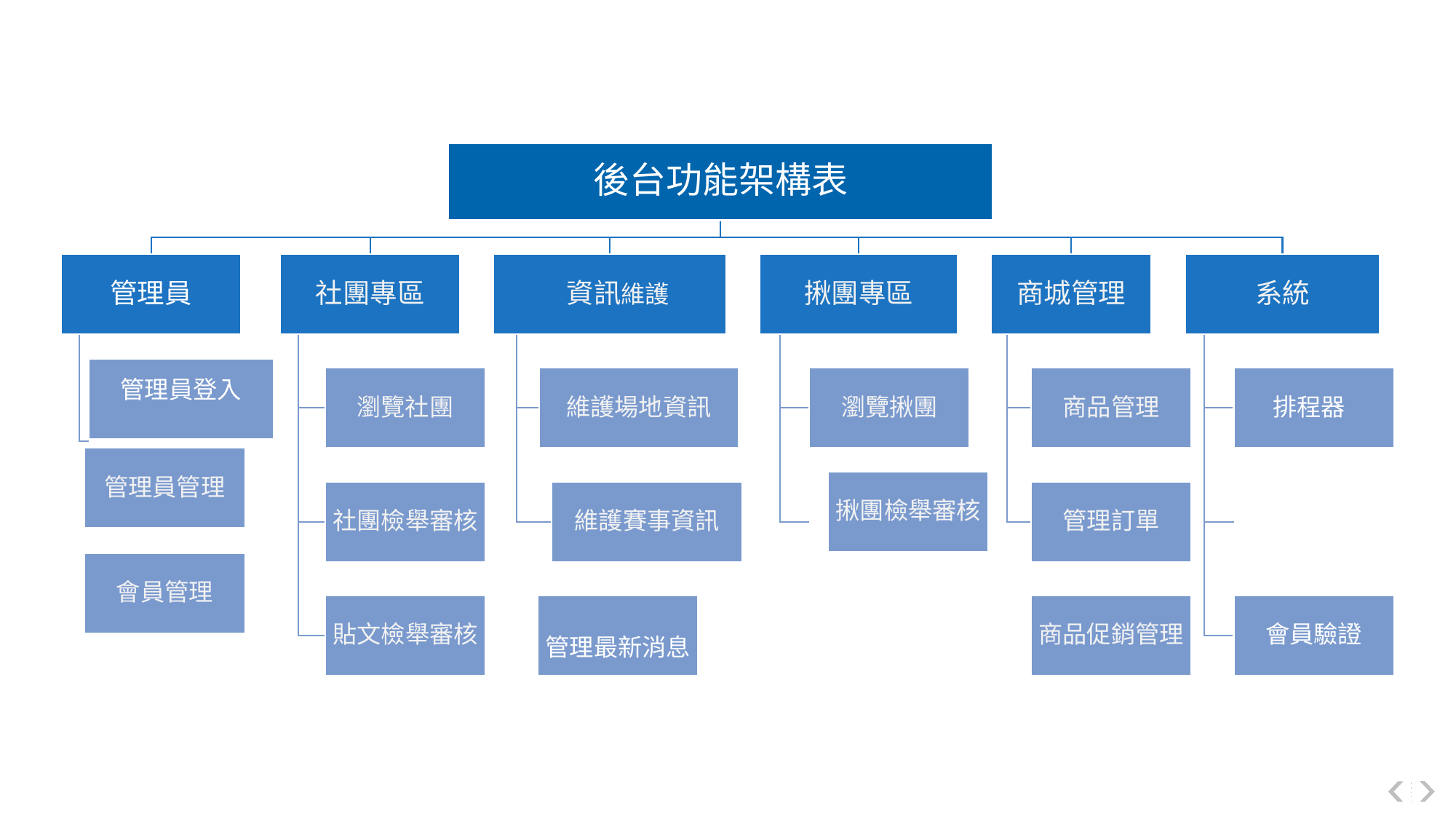

後台功能架構表

管理員

社團專區

揪團專區

商城管理

系統
資訊維護

管理員登入

排程器

瀏覽社團

維護場地資訊

瀏覽揪團

商品管理

管理員管理

揪團檢舉審核

社團檢舉審核

維護賽事資訊

管理訂單

會員管理

商品促銷管理

貼文檢舉審核

會員驗證
管理最新消息